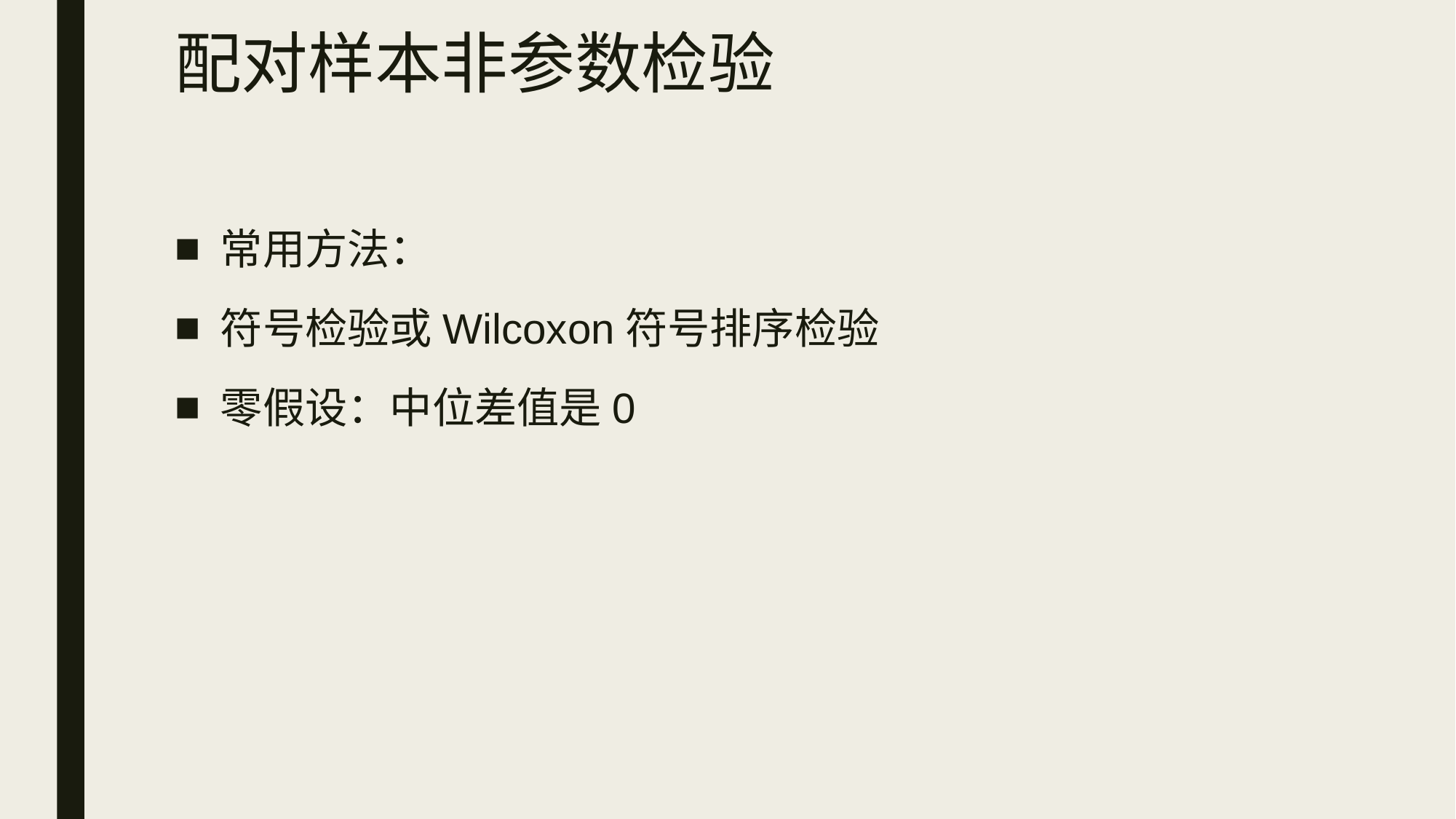

# 配对样本非参数检验
常用方法：
符号检验或Wilcoxon符号排序检验
零假设：中位差值是0